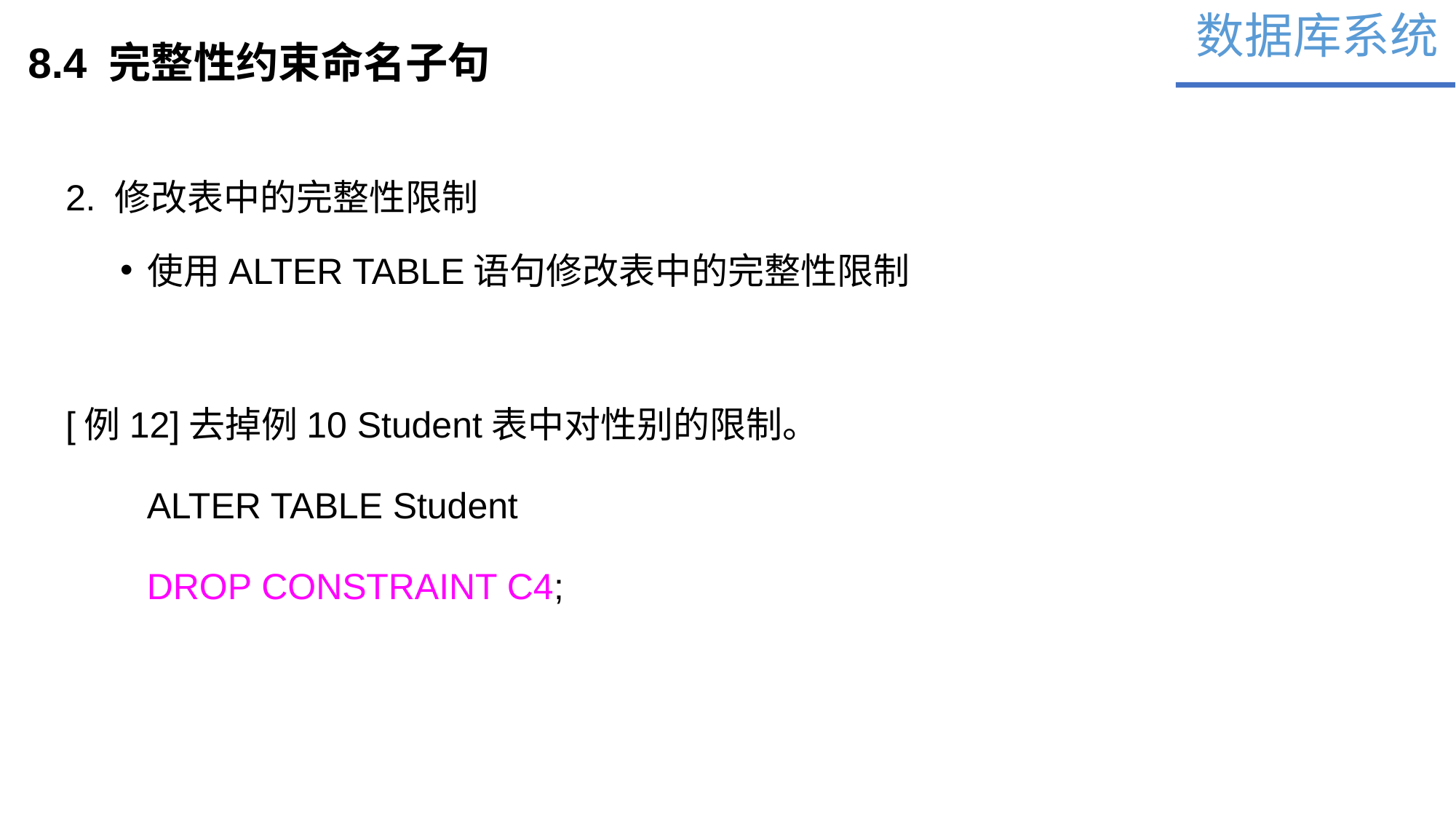

数据库系统
8.4 完整性约束命名子句

2. 修改表中的完整性限制
使用ALTER TABLE语句修改表中的完整性限制

[例12]去掉例10 Student表中对性别的限制。
        ALTER TABLE Student
        DROP CONSTRAINT C4;